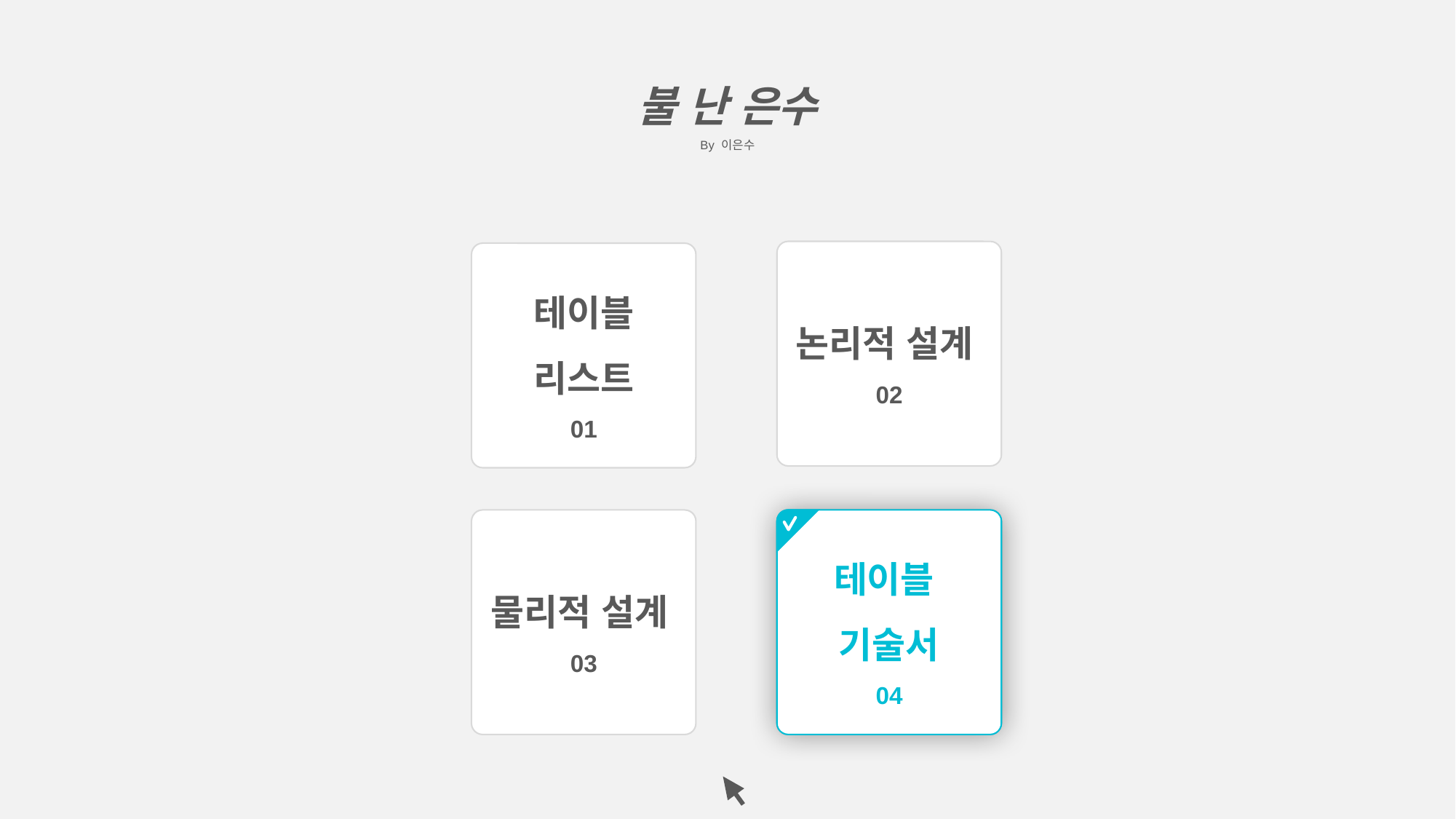

불 난 은수
By 이은수
논리적 설계02
테이블
리스트
01

테이블
기술서
04
개발 환경
08
물리적 설계03
테이블
기술서
04
CONTENTS
01